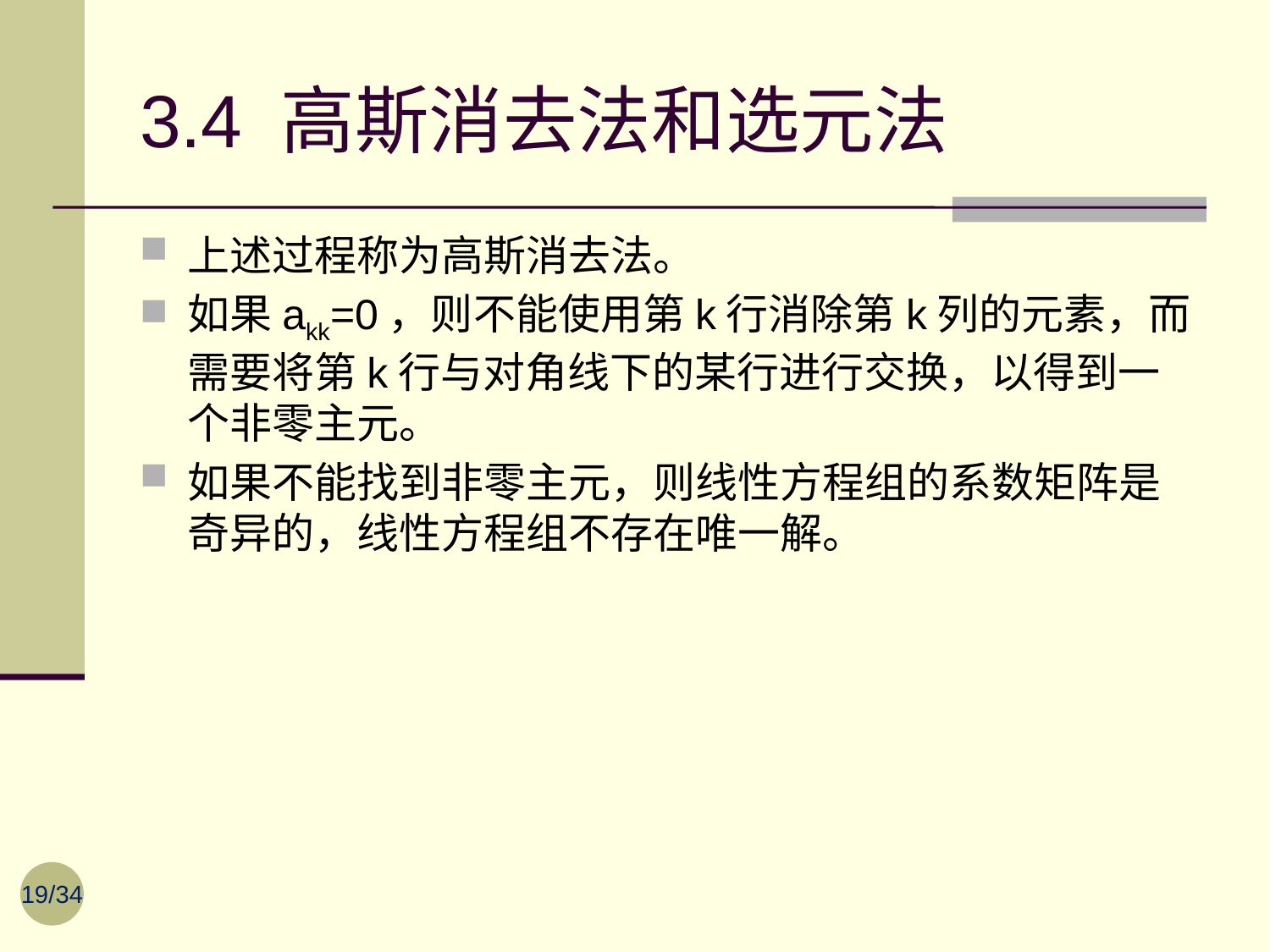

# 3.4 高斯消去法和选元法
上述过程称为高斯消去法。
如果akk=0，则不能使用第k行消除第k列的元素，而需要将第k行与对角线下的某行进行交换，以得到一个非零主元。
如果不能找到非零主元，则线性方程组的系数矩阵是奇异的，线性方程组不存在唯一解。